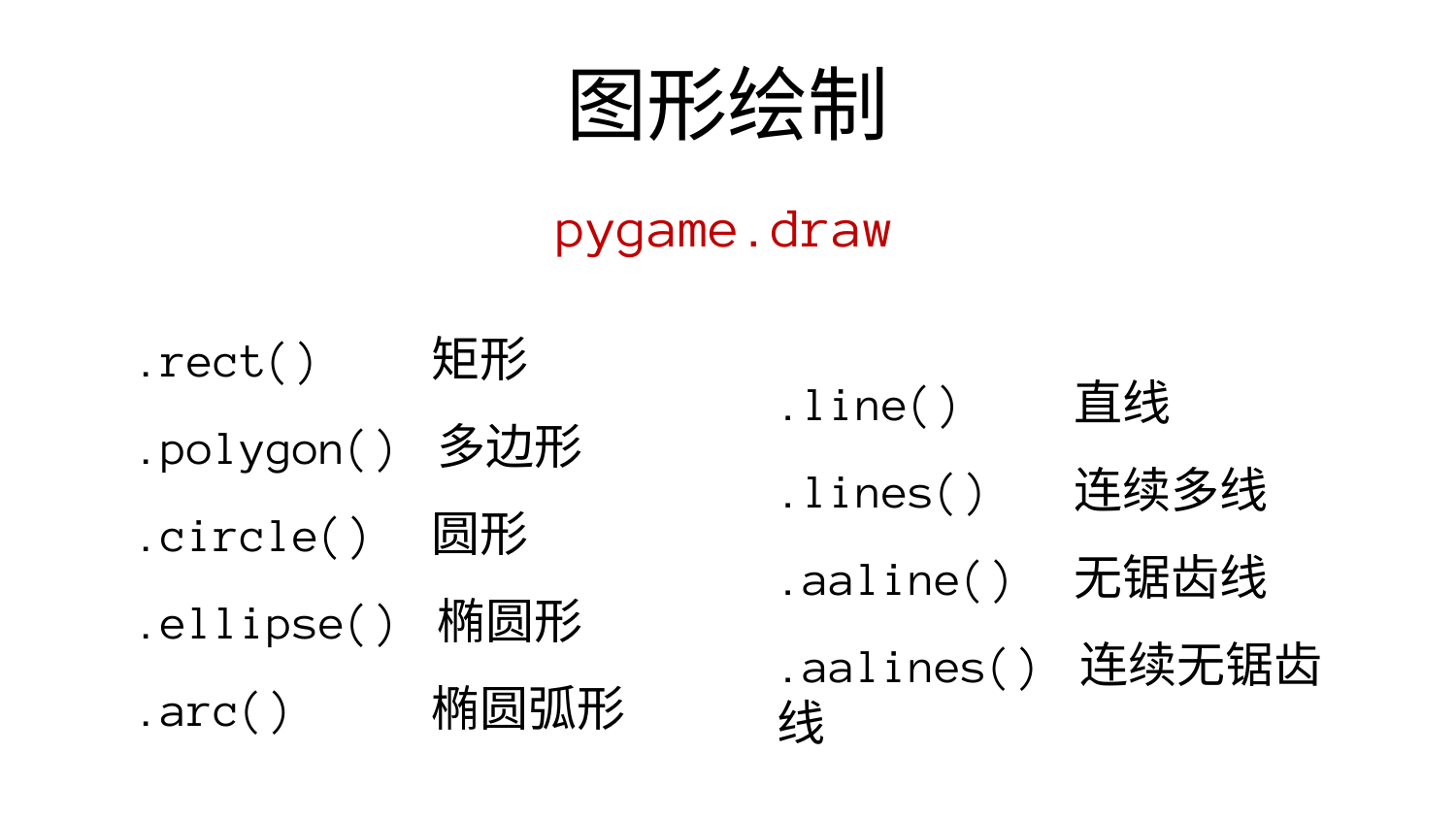

# 图形绘制
pygame.draw
.rect()	矩形
.polygon() 多边形
.circle()	圆形
.ellipse() 椭圆形
.arc()	椭圆弧形
.line()	直线
.lines()	连续多线
.aaline()	无锯齿线
.aalines() 连续无锯齿线